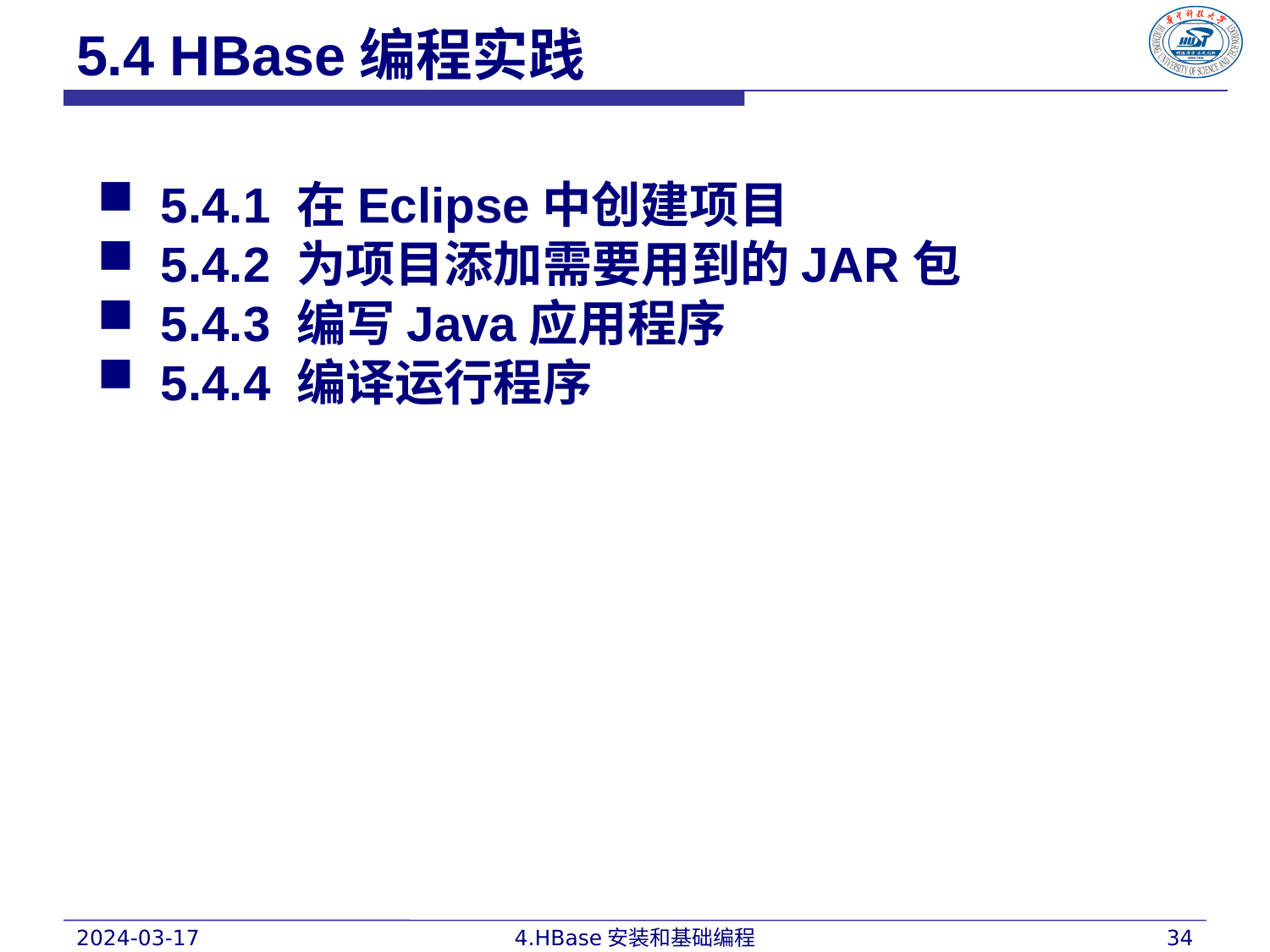

5.4 HBase编程实践
5.4.1 在Eclipse中创建项目
5.4.2 为项目添加需要用到的JAR包
5.4.3 编写Java应用程序
5.4.4 编译运行程序
2024-03-17
4.HBase安装和基础编程
34